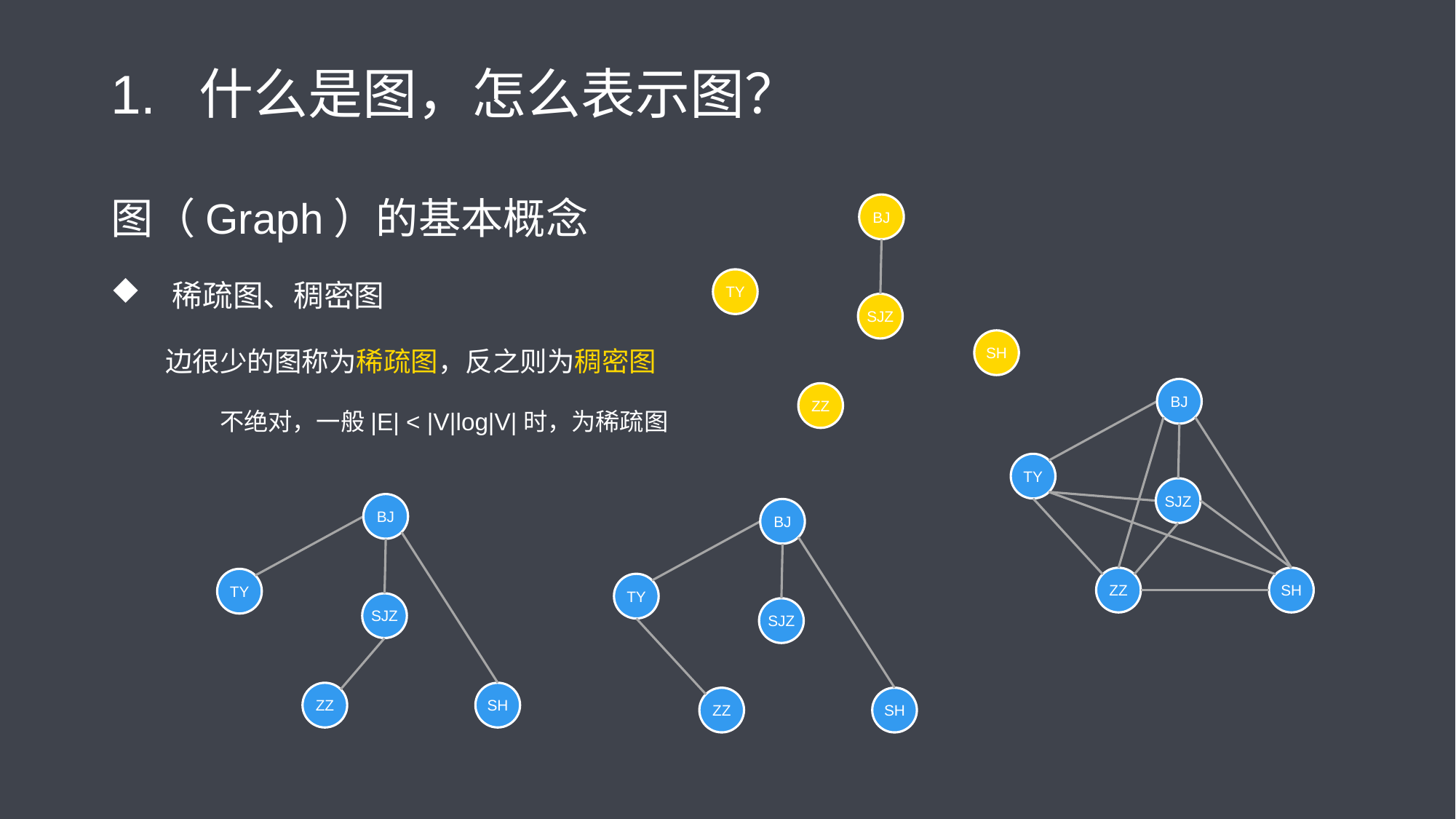

# 什么是图，怎么表示图？
图（Graph）的基本概念
稀疏图、稠密图
边很少的图称为稀疏图，反之则为稠密图
不绝对，一般|E| < |V|log|V|时，为稀疏图
BJ
TY
SJZ
SH
ZZ
BJ
TY
SJZ
SH
ZZ
BJ
TY
SJZ
SH
ZZ
BJ
TY
SJZ
SH
ZZ